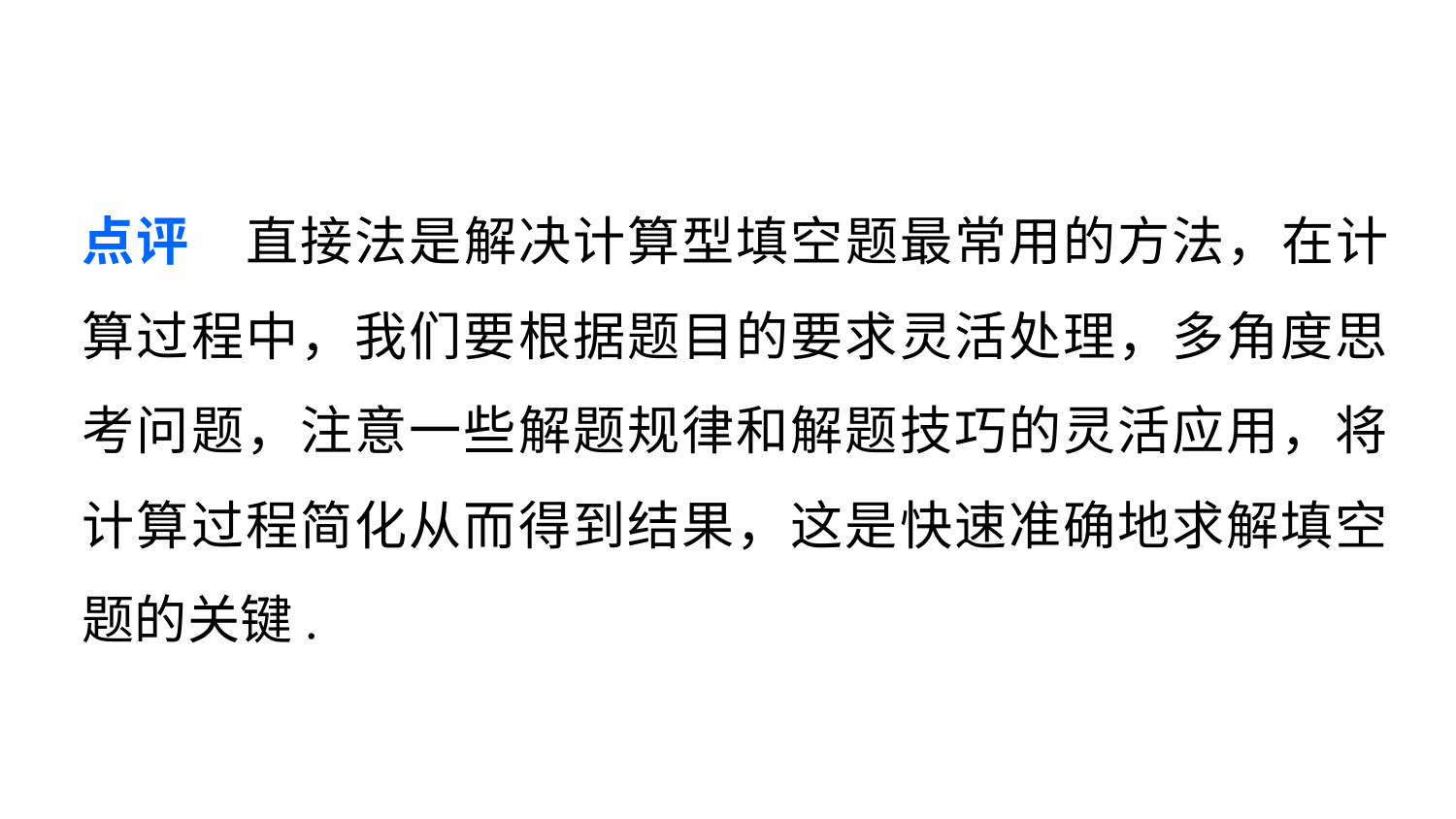

点评　直接法是解决计算型填空题最常用的方法，在计算过程中，我们要根据题目的要求灵活处理，多角度思考问题，注意一些解题规律和解题技巧的灵活应用，将计算过程简化从而得到结果，这是快速准确地求解填空题的关键.